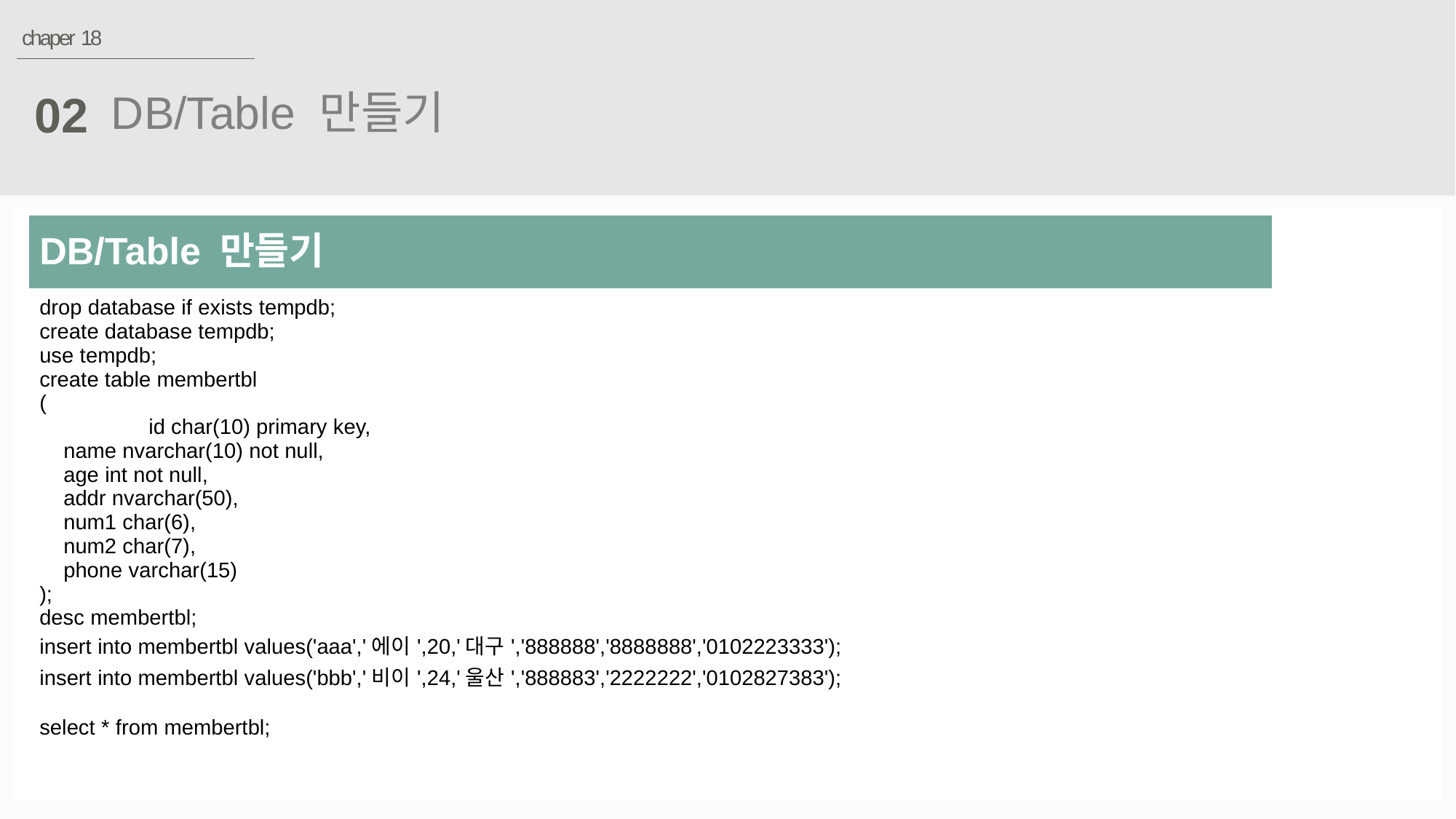

chaper  18
DB/Table 만들기
02

| DB/Table 만들기 |
| --- |
| drop database if exists tempdb; create database tempdb; use tempdb; create table membertbl ( id char(10) primary key, name nvarchar(10) not null, age int not null, addr nvarchar(50), num1 char(6), num2 char(7), phone varchar(15) ); desc membertbl; insert into membertbl values('aaa','에이',20,'대구','888888','8888888','0102223333'); insert into membertbl values('bbb','비이',24,'울산','888883','2222222','0102827383'); select \* from membertbl; |